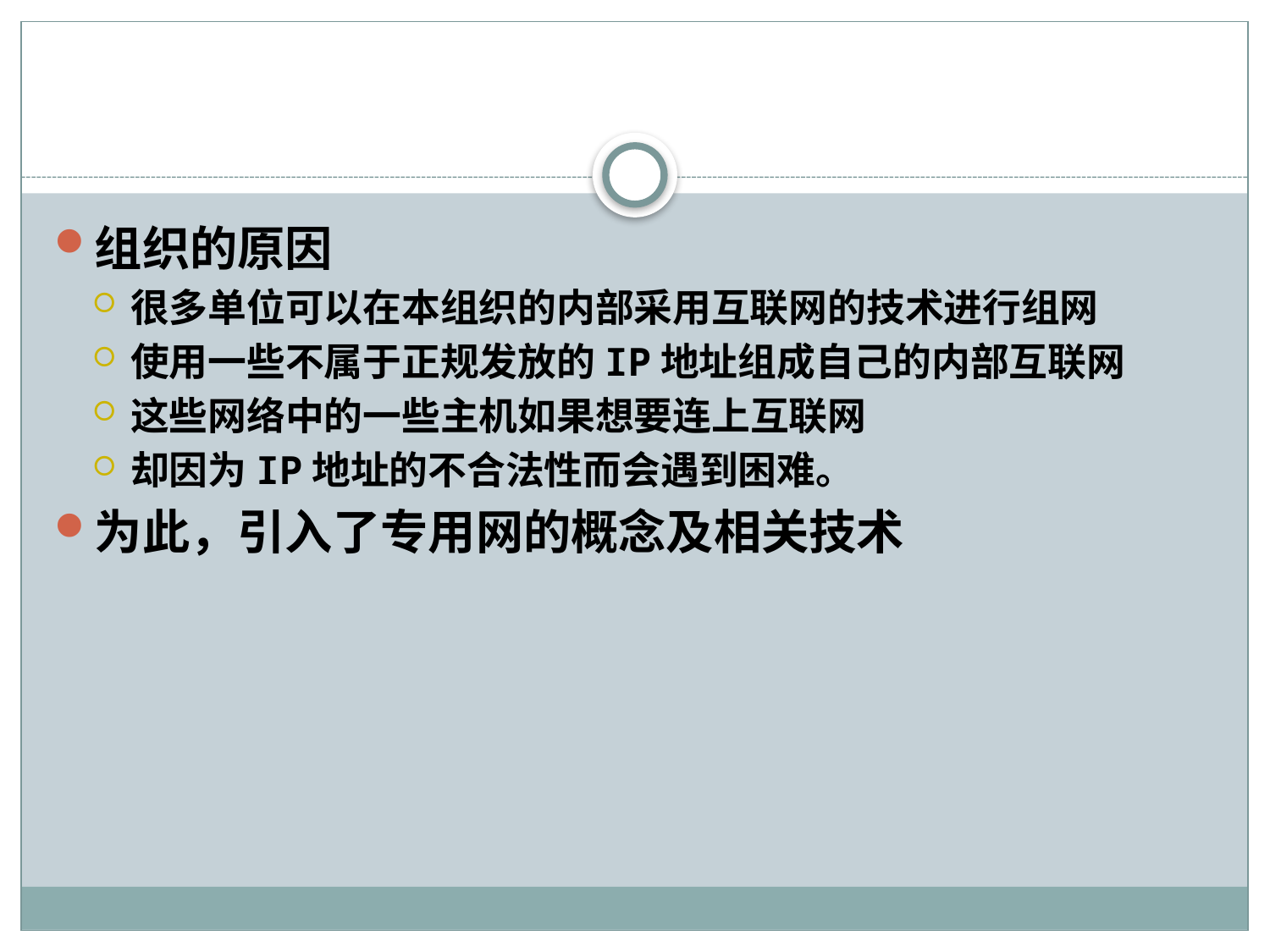

#
组织的原因
很多单位可以在本组织的内部采用互联网的技术进行组网
使用一些不属于正规发放的IP地址组成自己的内部互联网
这些网络中的一些主机如果想要连上互联网
却因为IP地址的不合法性而会遇到困难。
为此，引入了专用网的概念及相关技术